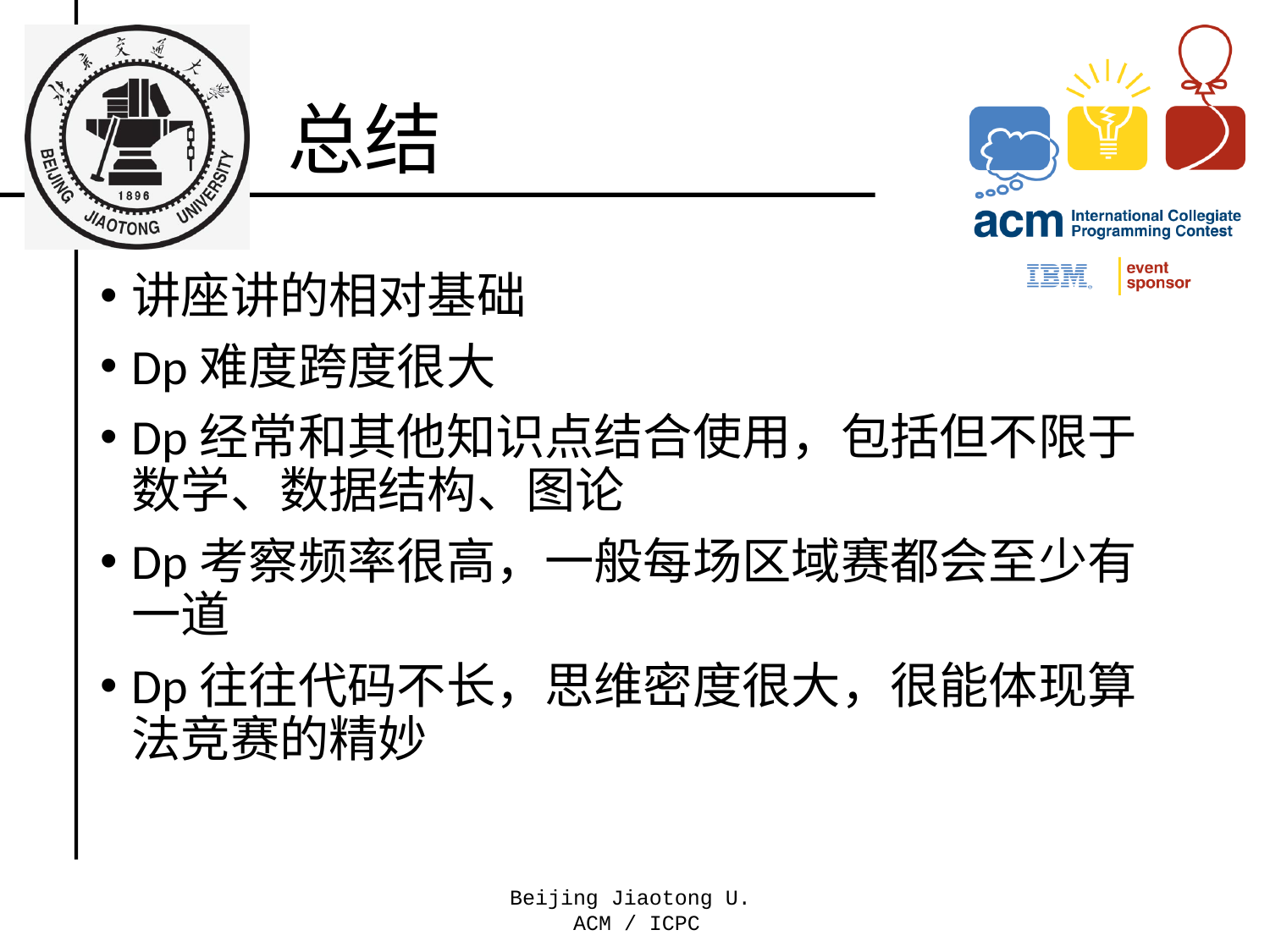

# 总结
讲座讲的相对基础
Dp难度跨度很大
Dp经常和其他知识点结合使用，包括但不限于数学、数据结构、图论
Dp考察频率很高，一般每场区域赛都会至少有一道
Dp往往代码不长，思维密度很大，很能体现算法竞赛的精妙